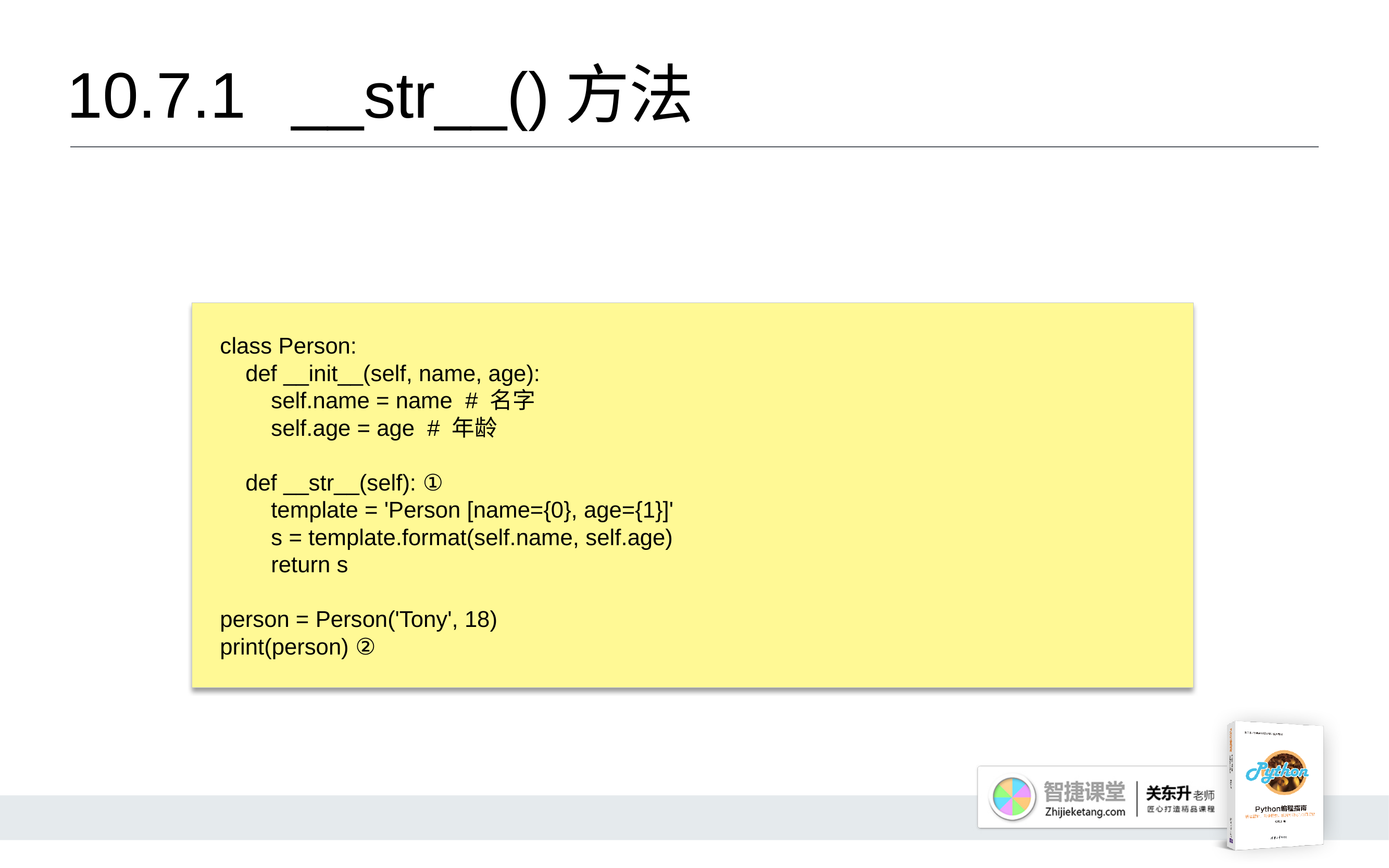

# 10.7.1 	__str__()方法
class Person:
    def __init__(self, name, age):
        self.name = name  # 名字
        self.age = age  # 年龄

    def __str__(self): ①
        template = 'Person [name={0}, age={1}]'
        s = template.format(self.name, self.age)
        return s

person = Person('Tony', 18)
print(person) ②